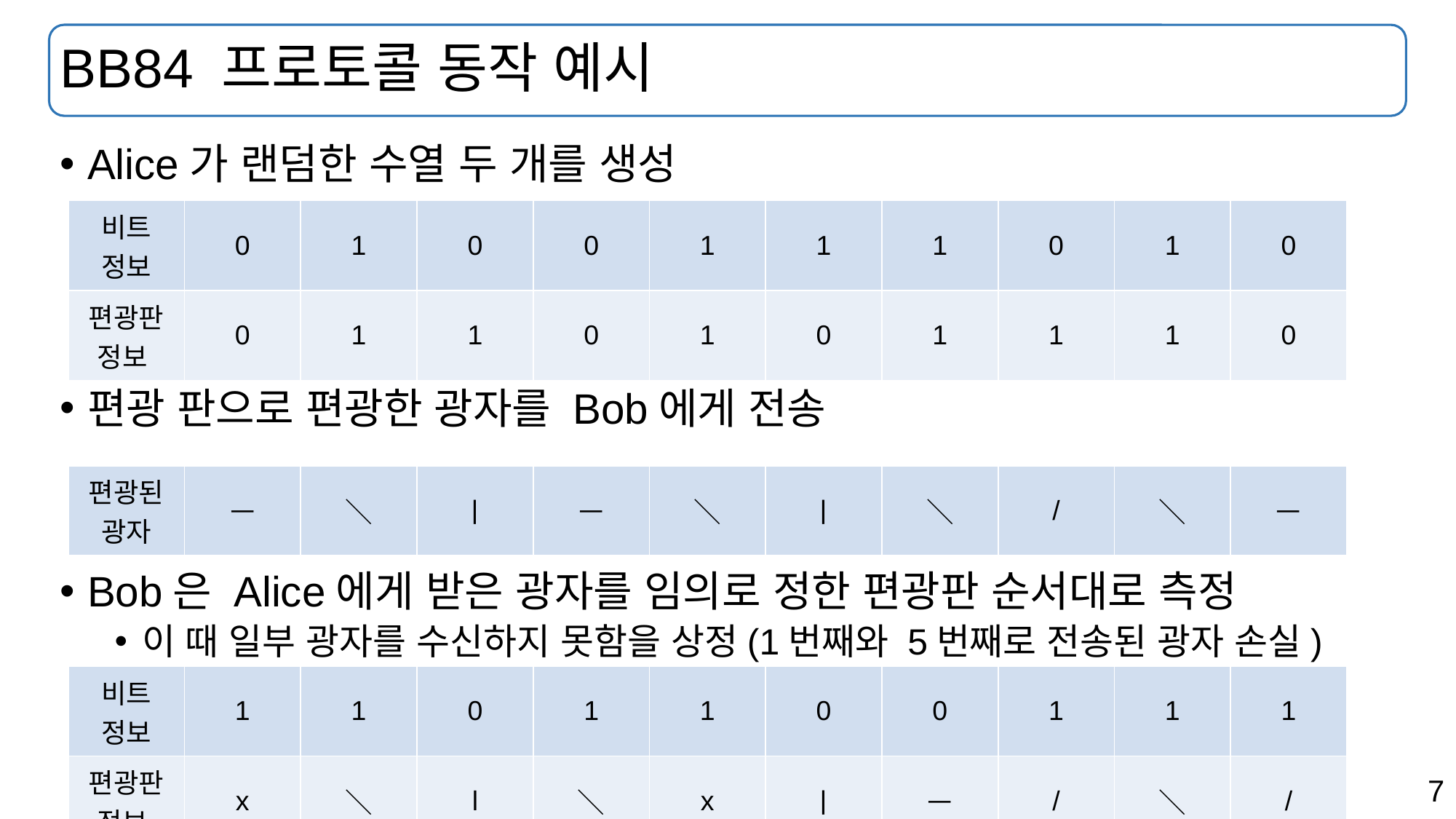

# BB84 프로토콜 동작 예시
Alice가 랜덤한 수열 두 개를 생성

편광 판으로 편광한 광자를 Bob에게 전송

Bob은 Alice에게 받은 광자를 임의로 정한 편광판 순서대로 측정
이 때 일부 광자를 수신하지 못함을 상정(1번째와 5번째로 전송된 광자 손실)
| 비트 정보 | 0 | 1 | 0 | 0 | 1 | 1 | 1 | 0 | 1 | 0 |
| --- | --- | --- | --- | --- | --- | --- | --- | --- | --- | --- |
| 편광판 정보 | 0 | 1 | 1 | 0 | 1 | 0 | 1 | 1 | 1 | 0 |
| 편광된 광자 | ㅡ | ＼ | ㅣ | ㅡ | ＼ | ㅣ | ＼ | / | ＼ | ㅡ |
| --- | --- | --- | --- | --- | --- | --- | --- | --- | --- | --- |
| 비트 정보 | 1 | 1 | 0 | 1 | 1 | 0 | 0 | 1 | 1 | 1 |
| --- | --- | --- | --- | --- | --- | --- | --- | --- | --- | --- |
| 편광판 정보 | x | ＼ | l | ＼ | x | ㅣ | ㅡ | / | ＼ | / |